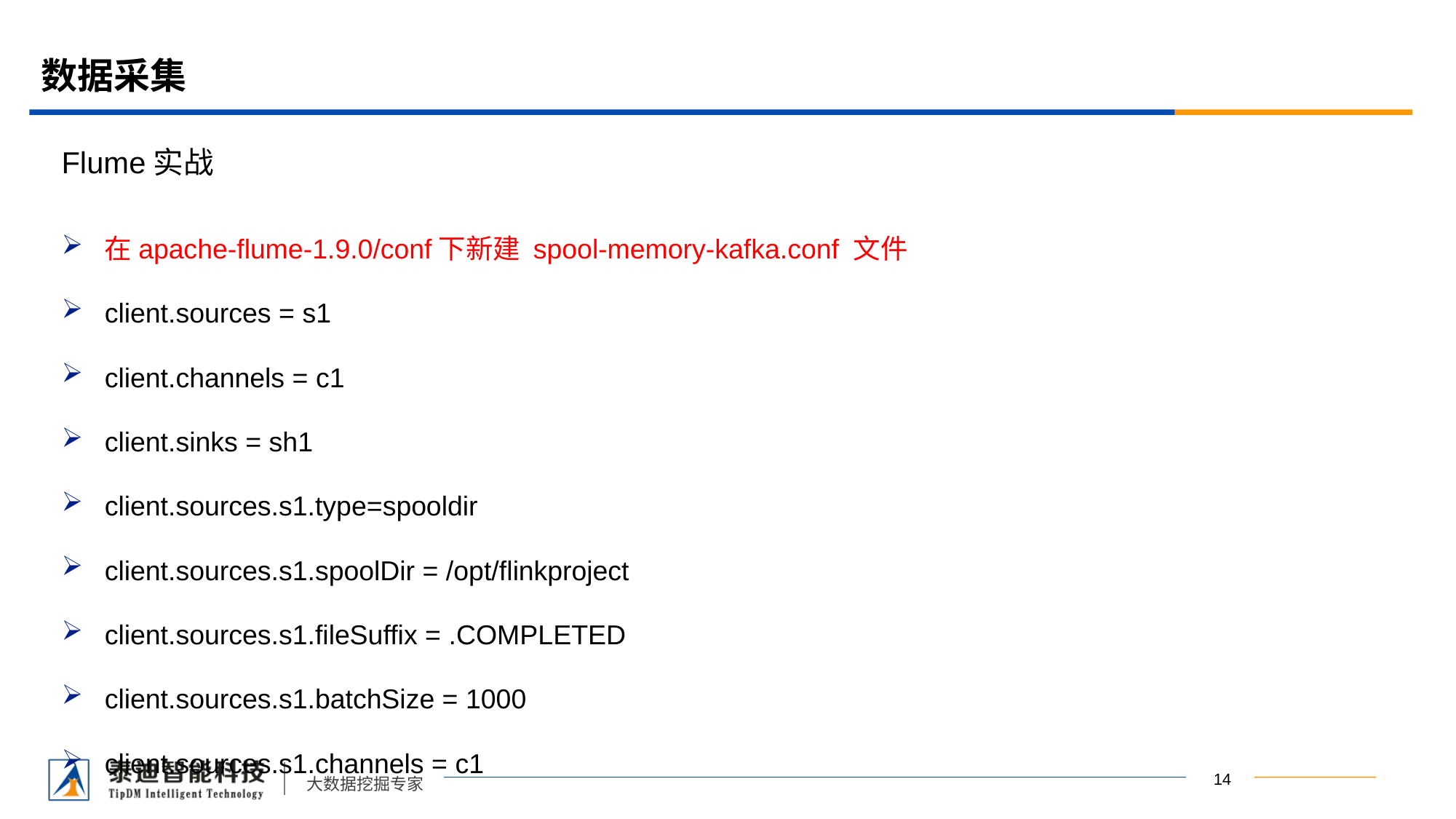

# 数据采集
Flume实战
在apache-flume-1.9.0/conf下新建 spool-memory-kafka.conf 文件
client.sources = s1
client.channels = c1
client.sinks = sh1
client.sources.s1.type=spooldir
client.sources.s1.spoolDir = /opt/flinkproject
client.sources.s1.fileSuffix = .COMPLETED
client.sources.s1.batchSize = 1000
client.sources.s1.channels = c1